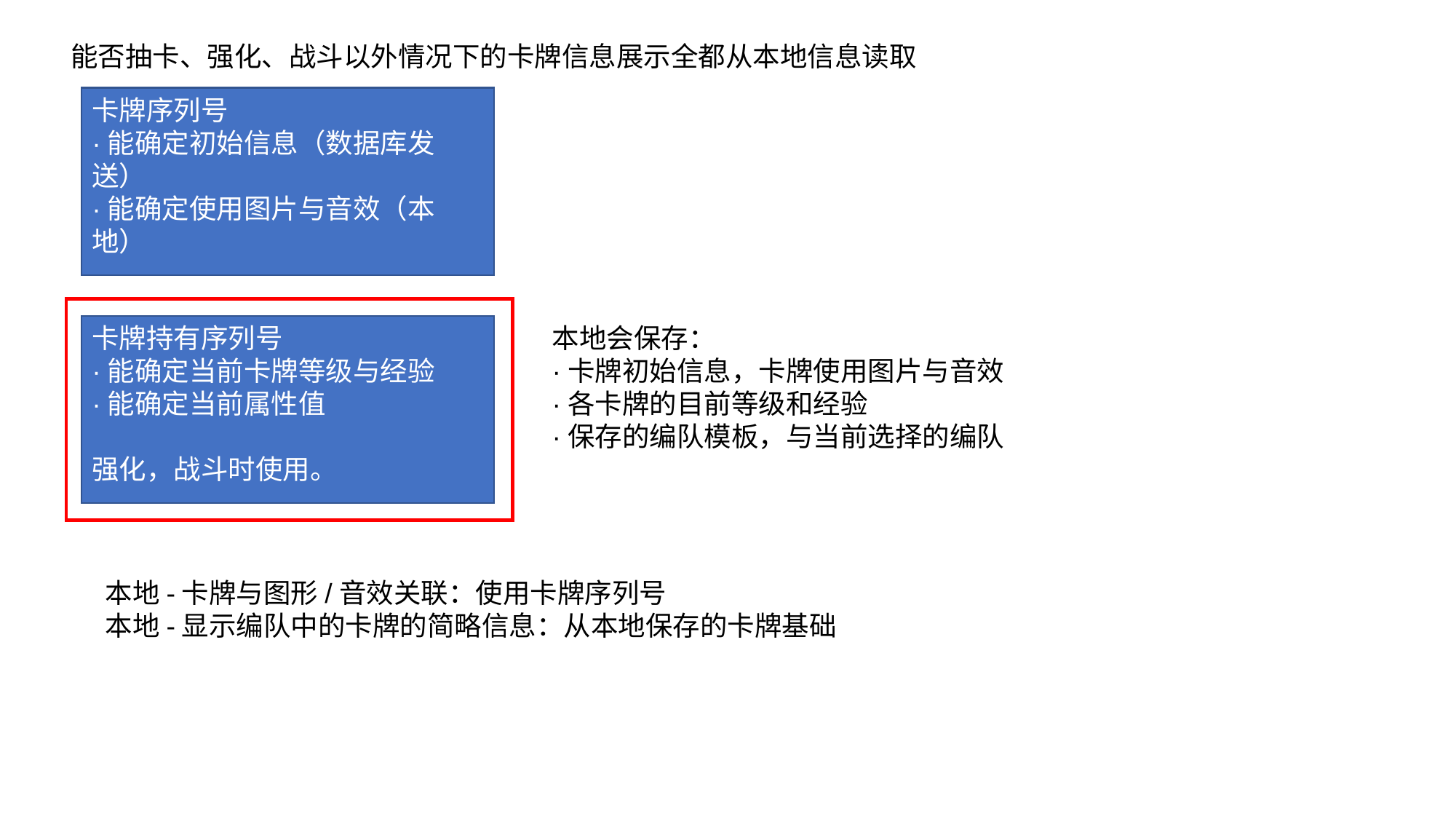

能否抽卡、强化、战斗以外情况下的卡牌信息展示全都从本地信息读取
卡牌序列号
·能确定初始信息（数据库发送）
·能确定使用图片与音效（本地）

抽卡时使用。

卡牌持有序列号
·能确定当前卡牌等级与经验
·能确定当前属性值

强化，战斗时使用。
本地会保存：
·卡牌初始信息，卡牌使用图片与音效
·各卡牌的目前等级和经验
·保存的编队模板，与当前选择的编队
本地-卡牌与图形/音效关联：使用卡牌序列号
本地-显示编队中的卡牌的简略信息：从本地保存的卡牌基础